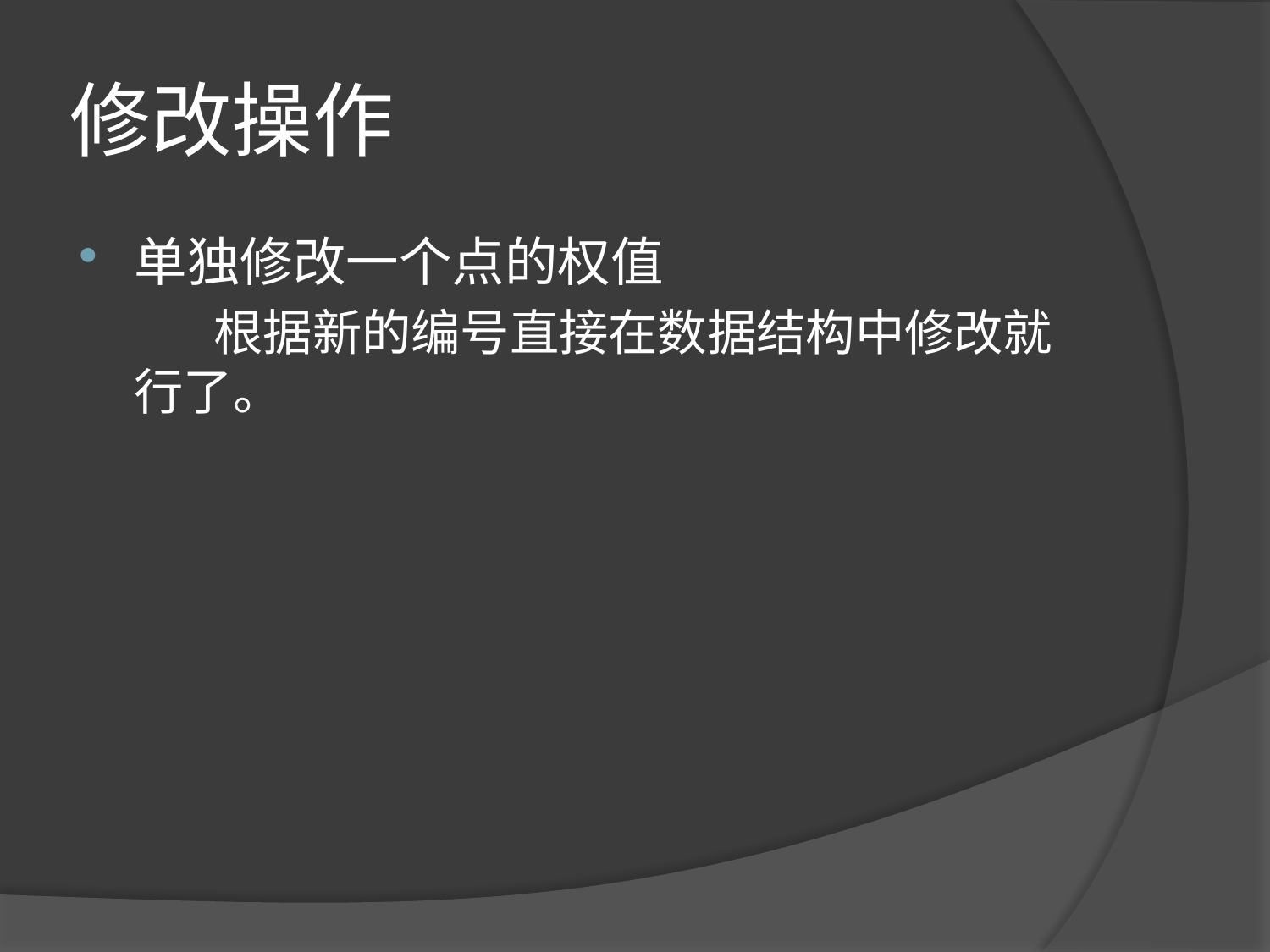

# 修改操作
单独修改一个点的权值
           根据新的编号直接在数据结构中修改就行了。